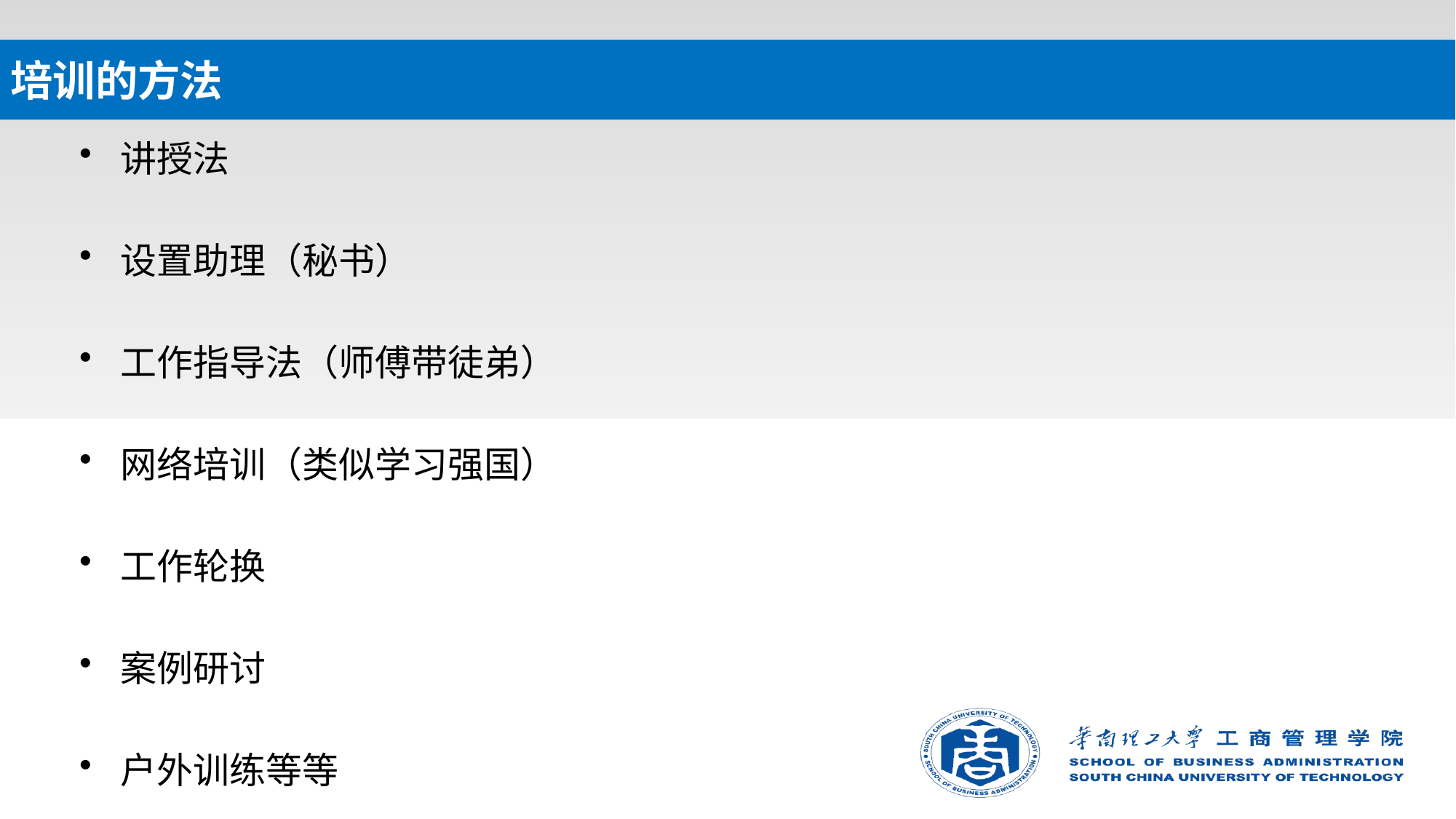

# 培训的方法
讲授法

设置助理（秘书）

工作指导法（师傅带徒弟）

网络培训（类似学习强国）

工作轮换

案例研讨

户外训练等等